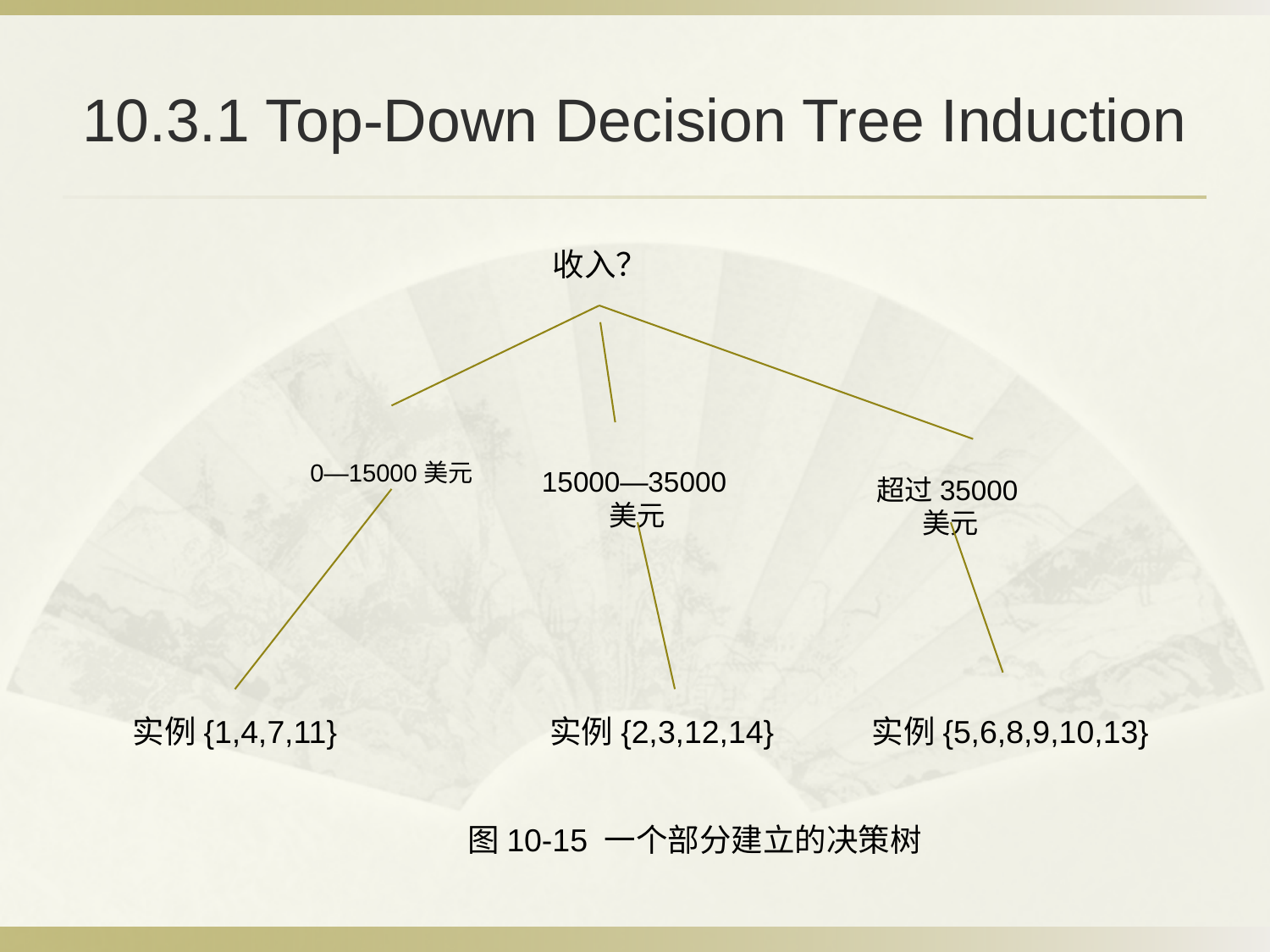

# 10.3.1 Top-Down Decision Tree Induction
收入？
0—15000美元
15000—35000美元
超过35000美元
实例{1,4,7,11}
实例{2,3,12,14}
实例{5,6,8,9,10,13}
图10-15 一个部分建立的决策树